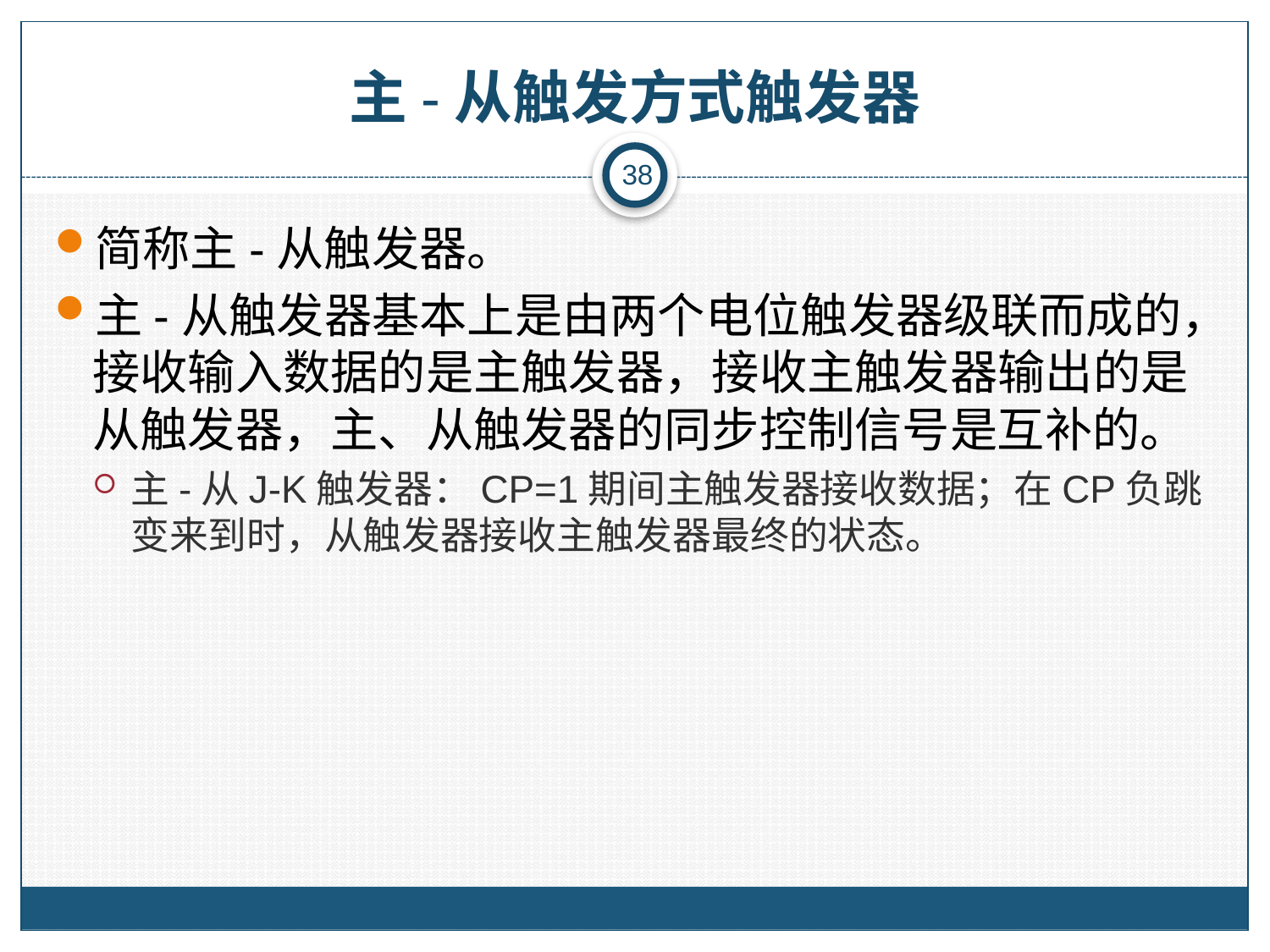

# 主-从触发方式触发器
38
简称主-从触发器。
主-从触发器基本上是由两个电位触发器级联而成的，接收输入数据的是主触发器，接收主触发器输出的是从触发器，主、从触发器的同步控制信号是互补的。
主-从J-K触发器：CP=1期间主触发器接收数据；在CP负跳变来到时，从触发器接收主触发器最终的状态。